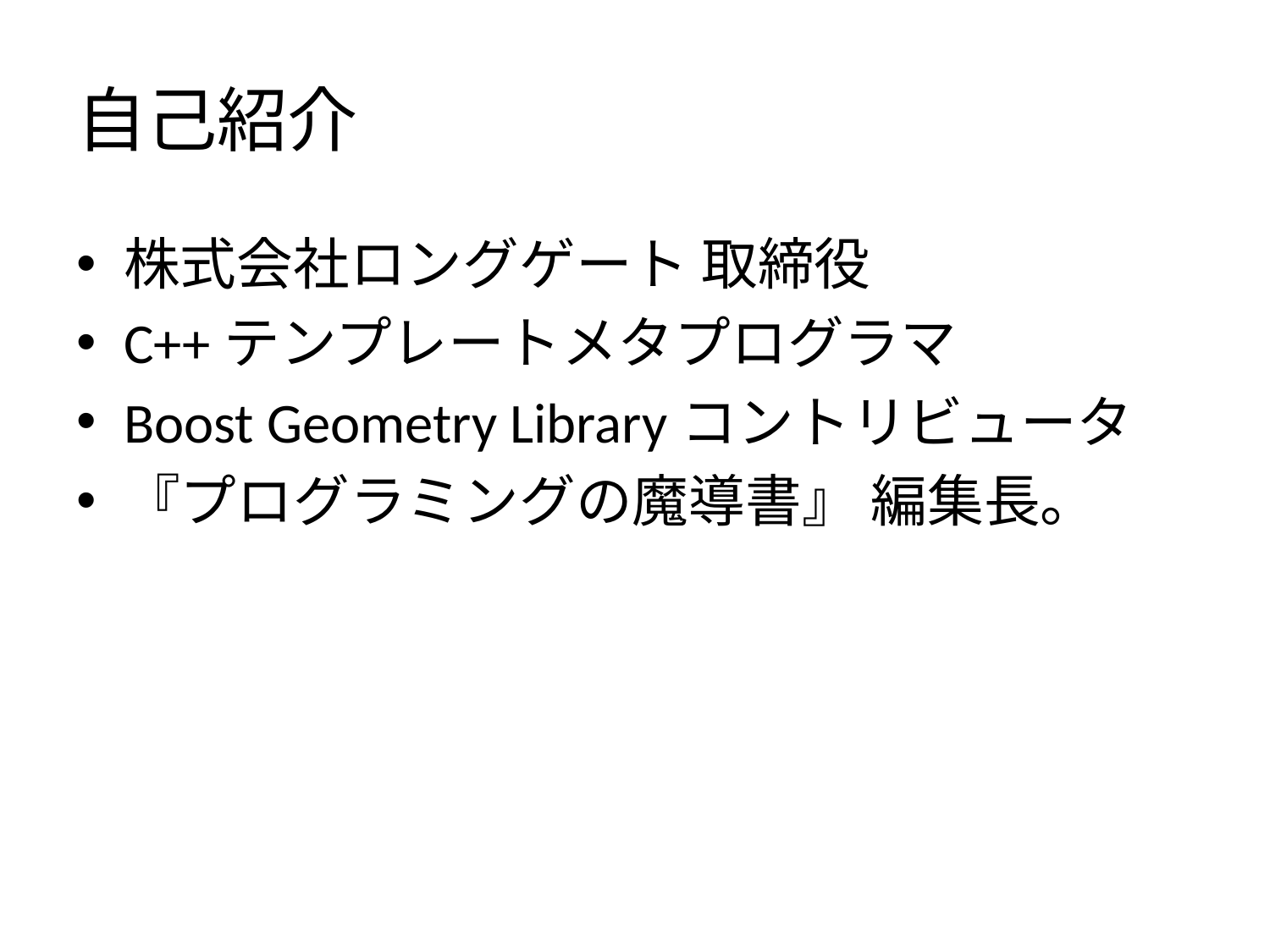

# 自己紹介
株式会社ロングゲート 取締役
C++テンプレートメタプログラマ
Boost Geometry Libraryコントリビュータ
『プログラミングの魔導書』 編集長。